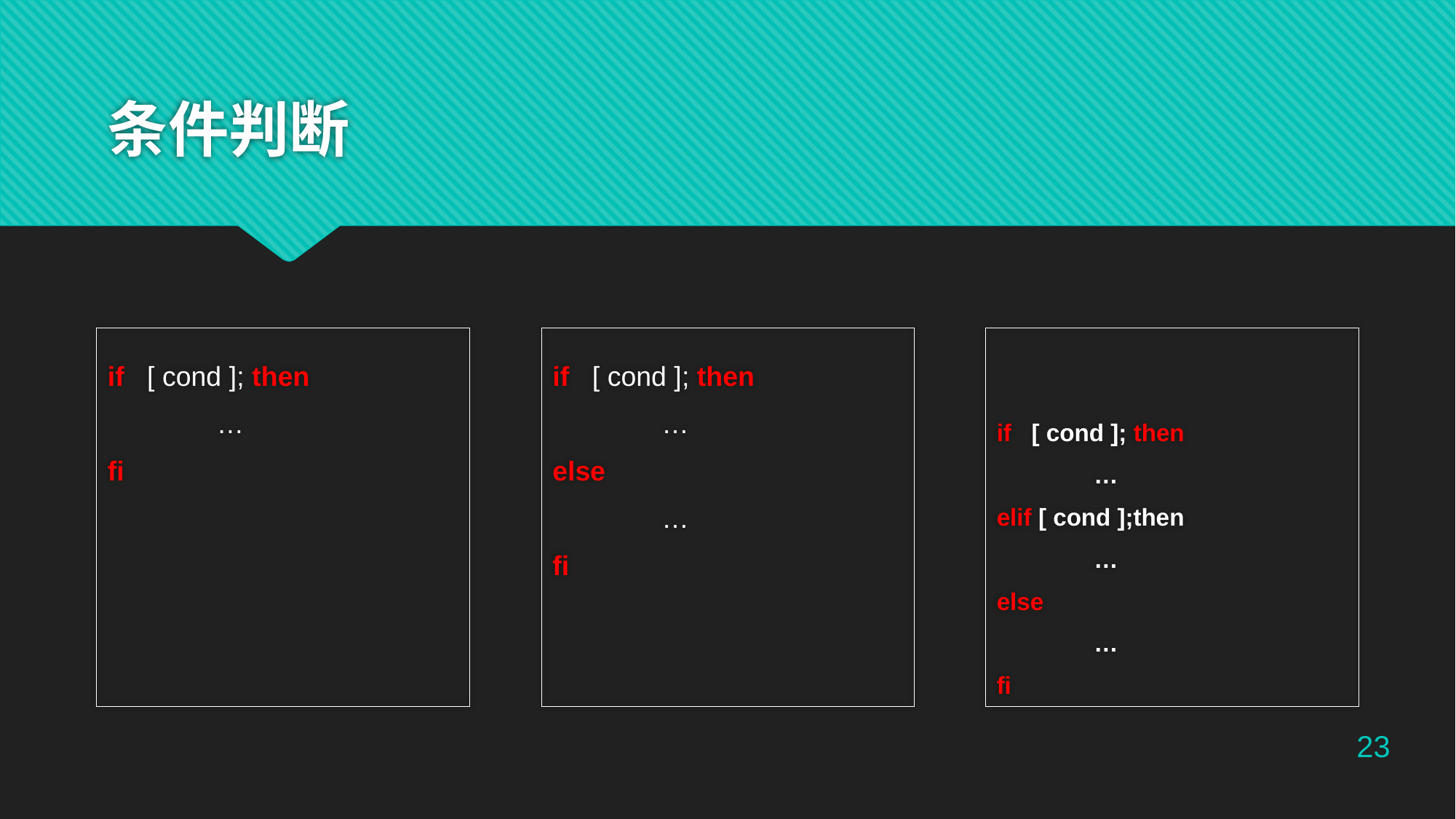

# 条件判断
if   [ cond ]; then
	…
fi

if   [ cond ]; then
	…
else
	…
fi

if   [ cond ]; then
	…
elif [ cond ];then
	…
else
	…
fi

23